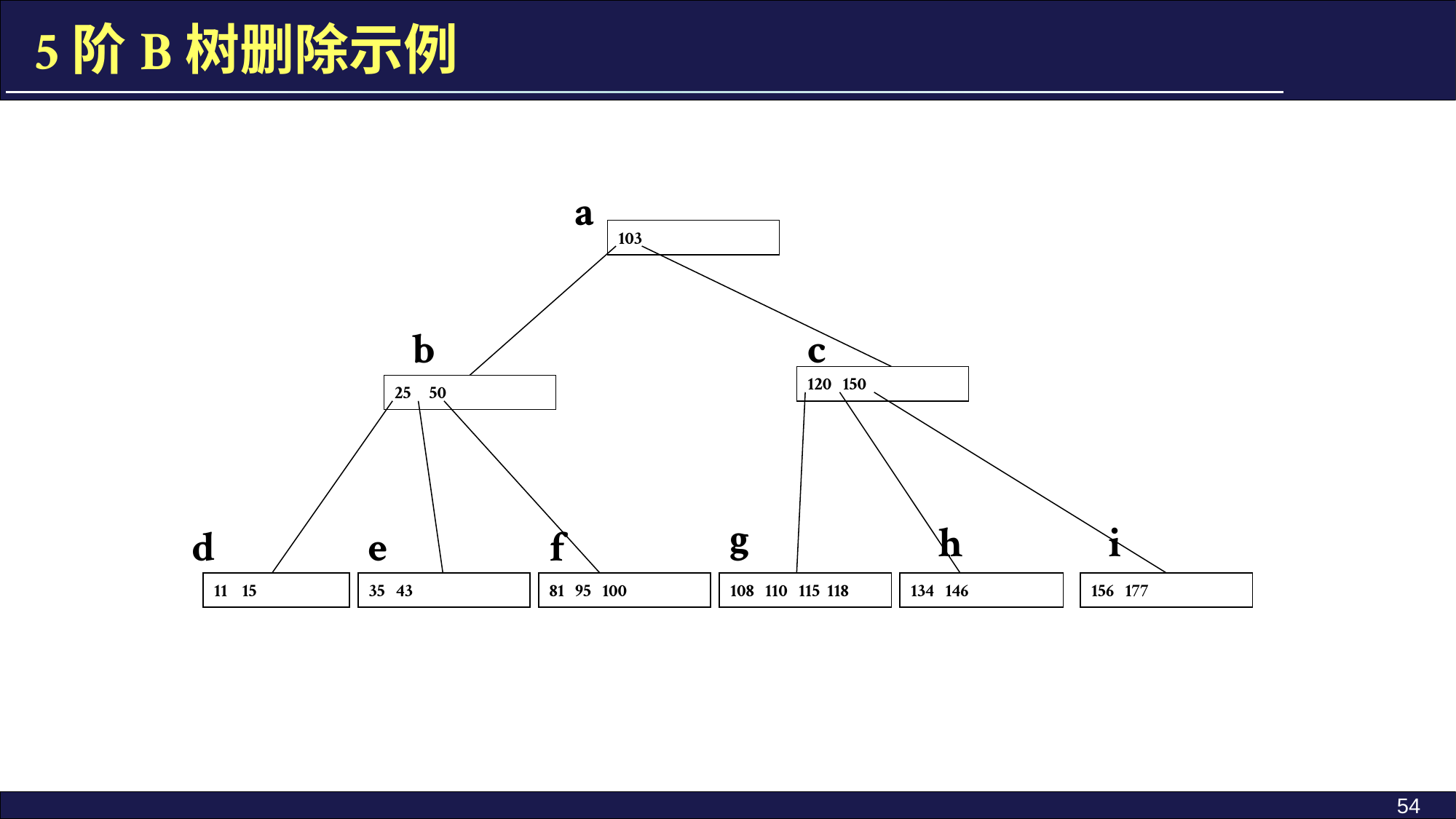

5阶B树删除示例
a
103

b
c

120   150
25     50

g
 h
i
d
e
f
11    15
35   43
81   95   100
108   110   115  118
134   146
156   177
54